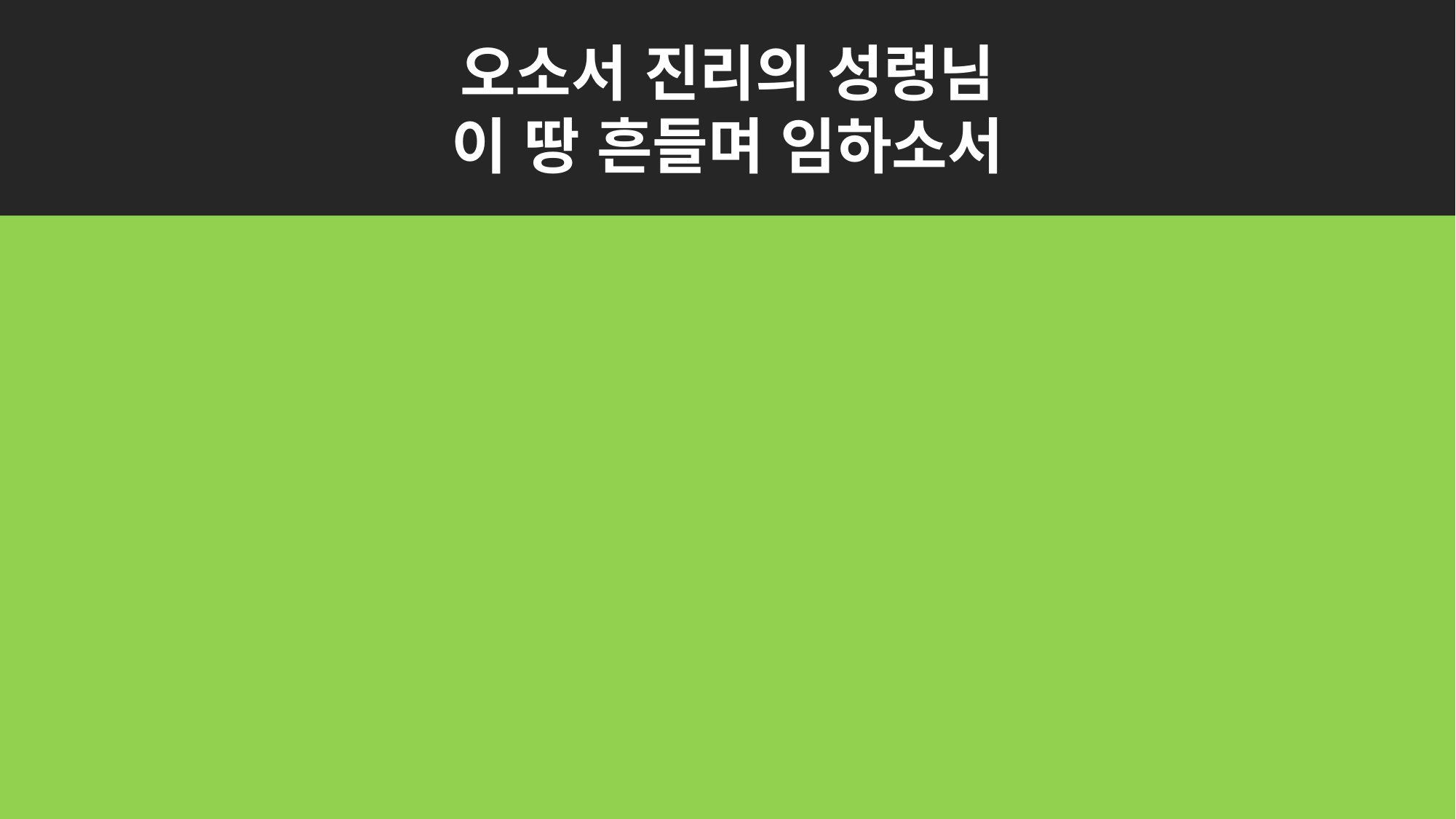

오소서 진리의 성령님
이 땅 흔들며 임하소서